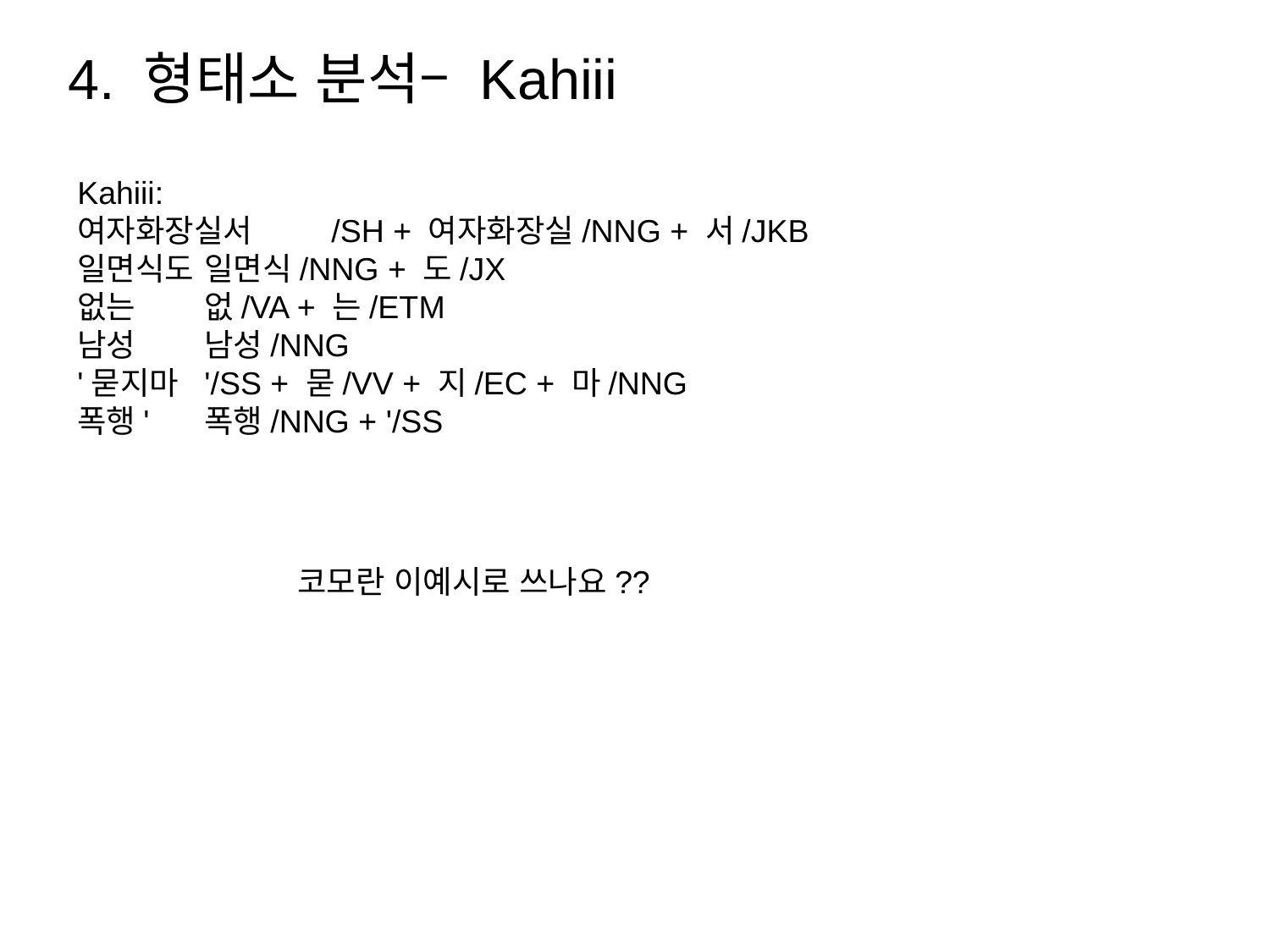

# 4. 형태소 분석– Kahiii
Kahiii:
여자화장실서	﻿/SH + 여자화장실/NNG + 서/JKB
일면식도	일면식/NNG + 도/JX
없는	없/VA + 는/ETM
남성	남성/NNG
'묻지마	'/SS + 묻/VV + 지/EC + 마/NNG
폭행'	폭행/NNG + '/SS
코모란 이예시로 쓰나요??